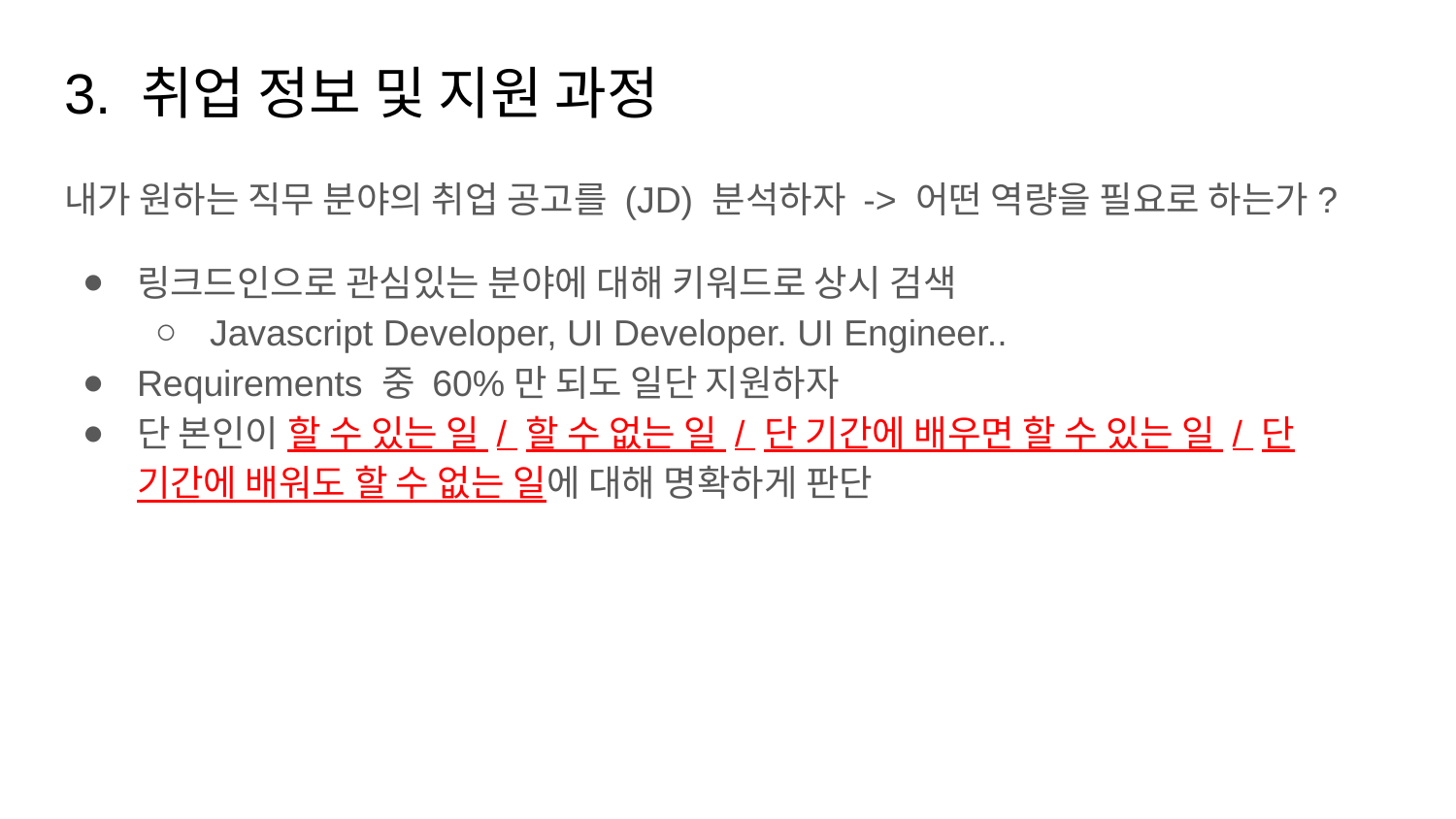

# 3. 취업 정보 및 지원 과정
내가 원하는 직무 분야의 취업 공고를 (JD) 분석하자 -> 어떤 역량을 필요로 하는가?
링크드인으로 관심있는 분야에 대해 키워드로 상시 검색
Javascript Developer, UI Developer. UI Engineer..
Requirements 중 60%만 되도 일단 지원하자
단 본인이 할 수 있는 일 / 할 수 없는 일 / 단 기간에 배우면 할 수 있는 일 / 단 기간에 배워도 할 수 없는 일에 대해 명확하게 판단